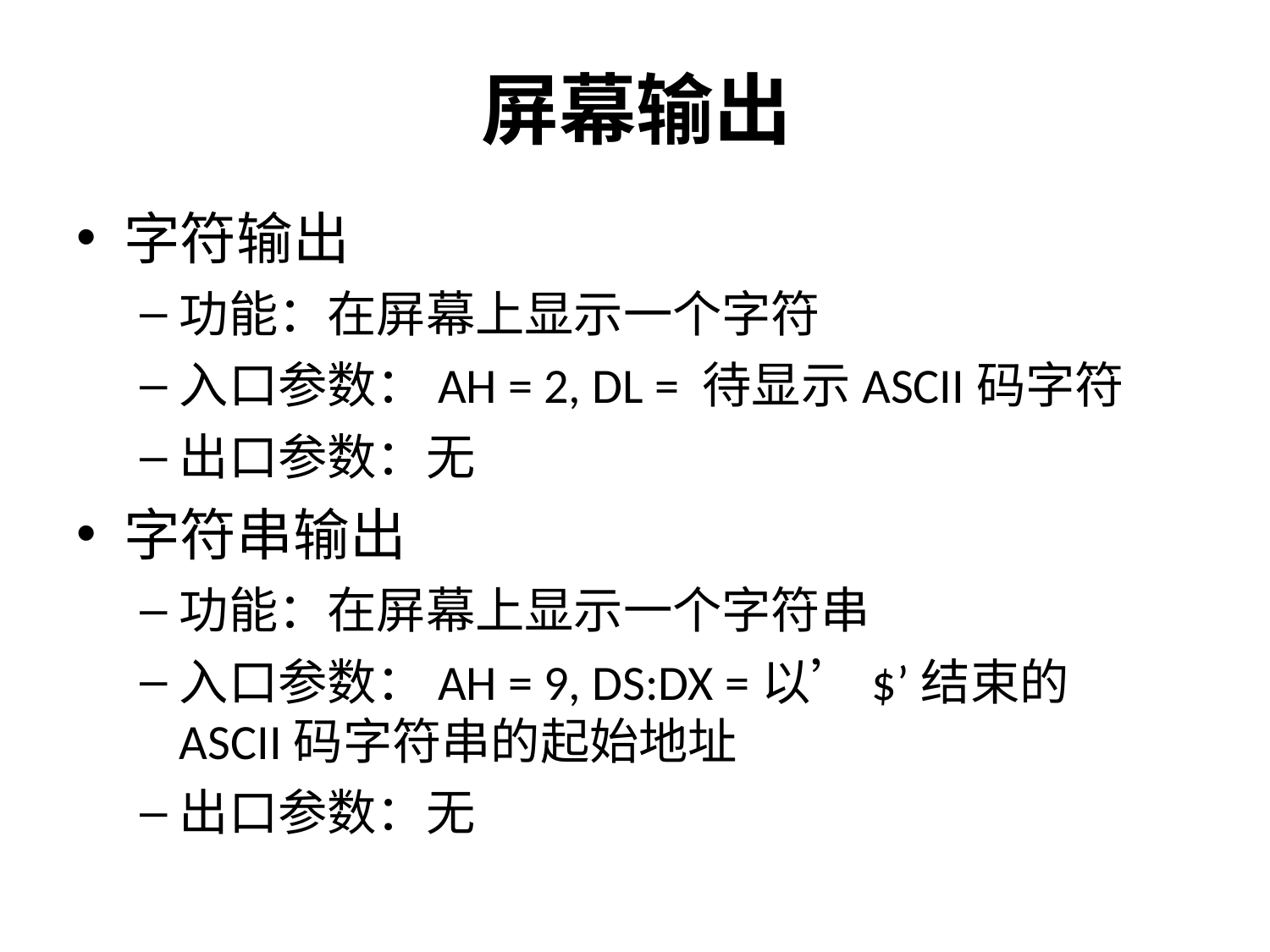

# 屏幕输出
字符输出
功能：在屏幕上显示一个字符
入口参数：AH = 2, DL = 待显示ASCII码字符
出口参数：无
字符串输出
功能：在屏幕上显示一个字符串
入口参数：AH = 9, DS:DX =以’$’结束的ASCII码字符串的起始地址
出口参数：无